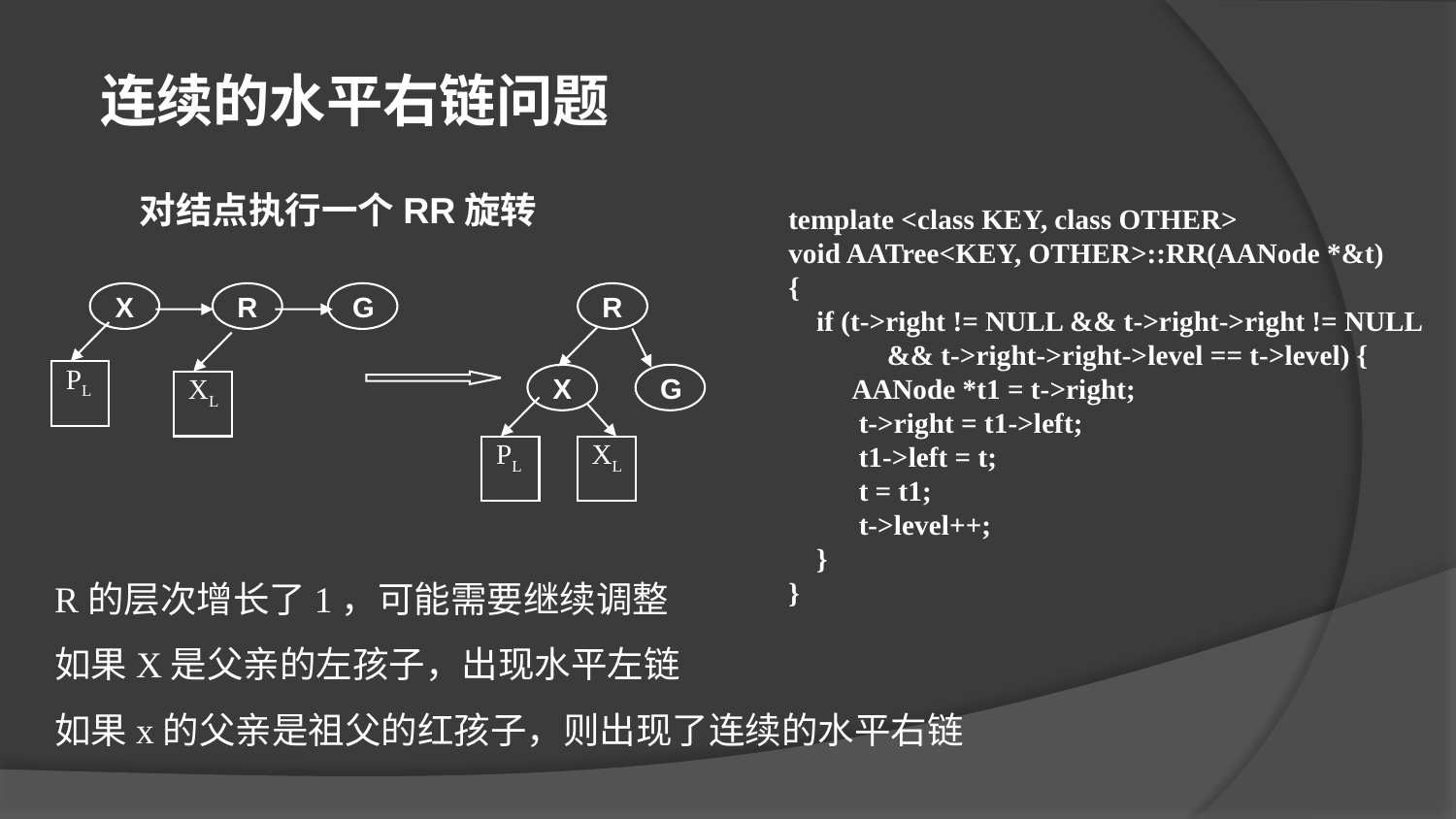

连续的水平右链问题
对结点执行一个RR旋转
template <class KEY, class OTHER>
void AATree<KEY, OTHER>::RR(AANode *&t)
{
    if (t->right != NULL && t->right->right != NULL
              && t->right->right->level == t->level) {
         AANode *t1 = t->right;
          t->right = t1->left;
          t1->left = t;
          t = t1;
          t->level++;
    }
}
X
R
G
R

PL
X
G
  XL

PL
  XL
R的层次增长了1，可能需要继续调整
如果X是父亲的左孩子，出现水平左链
如果x的父亲是祖父的红孩子，则出现了连续的水平右链